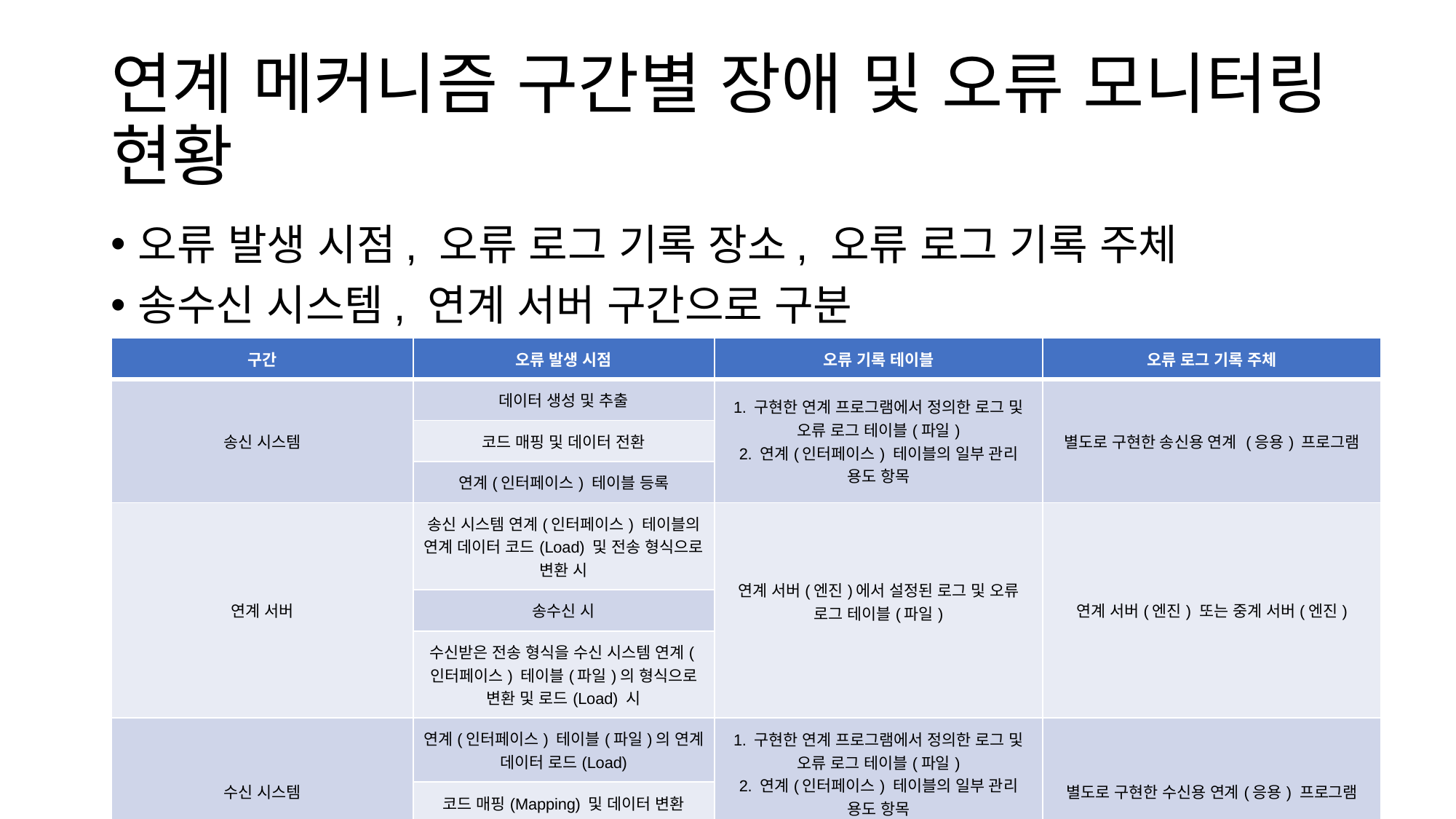

# 연계 메커니즘 구간별 장애 및 오류 모니터링 현황
오류 발생 시점, 오류 로그 기록 장소, 오류 로그 기록 주체
송수신 시스템, 연계 서버 구간으로 구분
| 구간 | 오류 발생 시점 | 오류 기록 테이블 | 오류 로그 기록 주체 |
| --- | --- | --- | --- |
| 송신 시스템 | 데이터 생성 및 추출 | 1. 구현한 연계 프로그램에서 정의한 로그 및 오류 로그 테이블(파일) 2. 연계(인터페이스) 테이블의 일부 관리 용도 항목 | 별도로 구현한 송신용 연계 (응용) 프로그램 |
|  | 코드 매핑 및 데이터 전환 |  |  |
|  | 연계(인터페이스) 테이블 등록 |  |  |
| 연계 서버 | 송신 시스템 연계(인터페이스) 테이블의 연계 데이터 코드(Load) 및 전송 형식으로 변환 시 | 연계 서버(엔진)에서 설정된 로그 및 오류 로그 테이블(파일) | 연계 서버(엔진) 또는 중계 서버(엔진) |
|  | 송수신 시 |  |  |
|  | 수신받은 전송 형식을 수신 시스템 연계(인터페이스) 테이블(파일)의 형식으로 변환 및 로드(Load) 시 |  |  |
| 수신 시스템 | 연계(인터페이스) 테이블(파일)의 연계 데이터 로드(Load) | 1. 구현한 연계 프로그램에서 정의한 로그 및 오류 로그 테이블(파일) 2. 연계(인터페이스) 테이블의 일부 관리 용도 항목 | 별도로 구현한 수신용 연계(응용) 프로그램 |
|  | 코드 매핑(Mapping) 및 데이터 변환 |  |  |
|  | 운영 DB에 반영 |  |  |